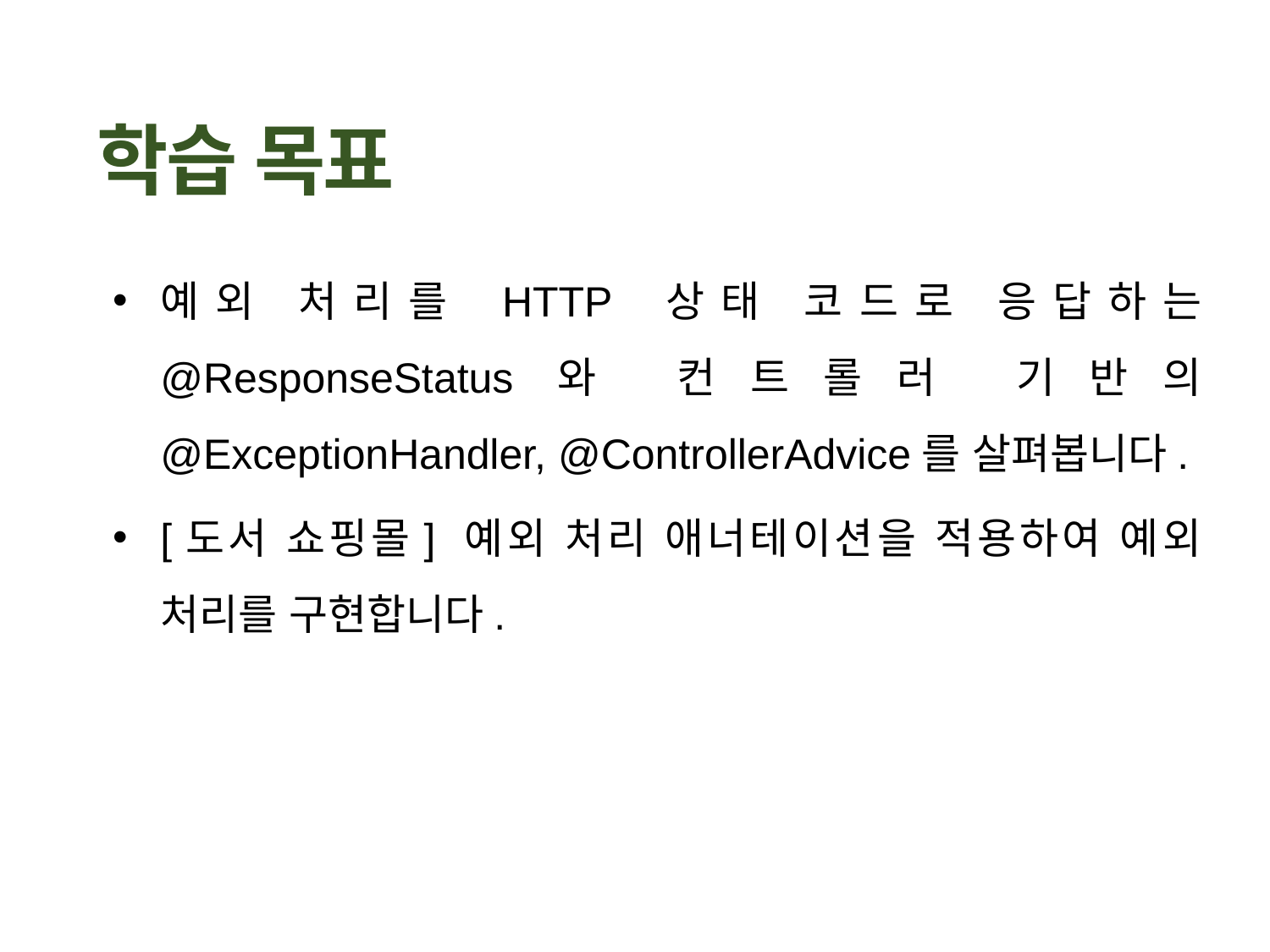

예외 처리를 HTTP 상태 코드로 응답하는 @ResponseStatus와 컨트롤러 기반의 @ExceptionHandler, @ControllerAdvice를 살펴봅니다.
[도서 쇼핑몰] 예외 처리 애너테이션을 적용하여 예외 처리를 구현합니다.